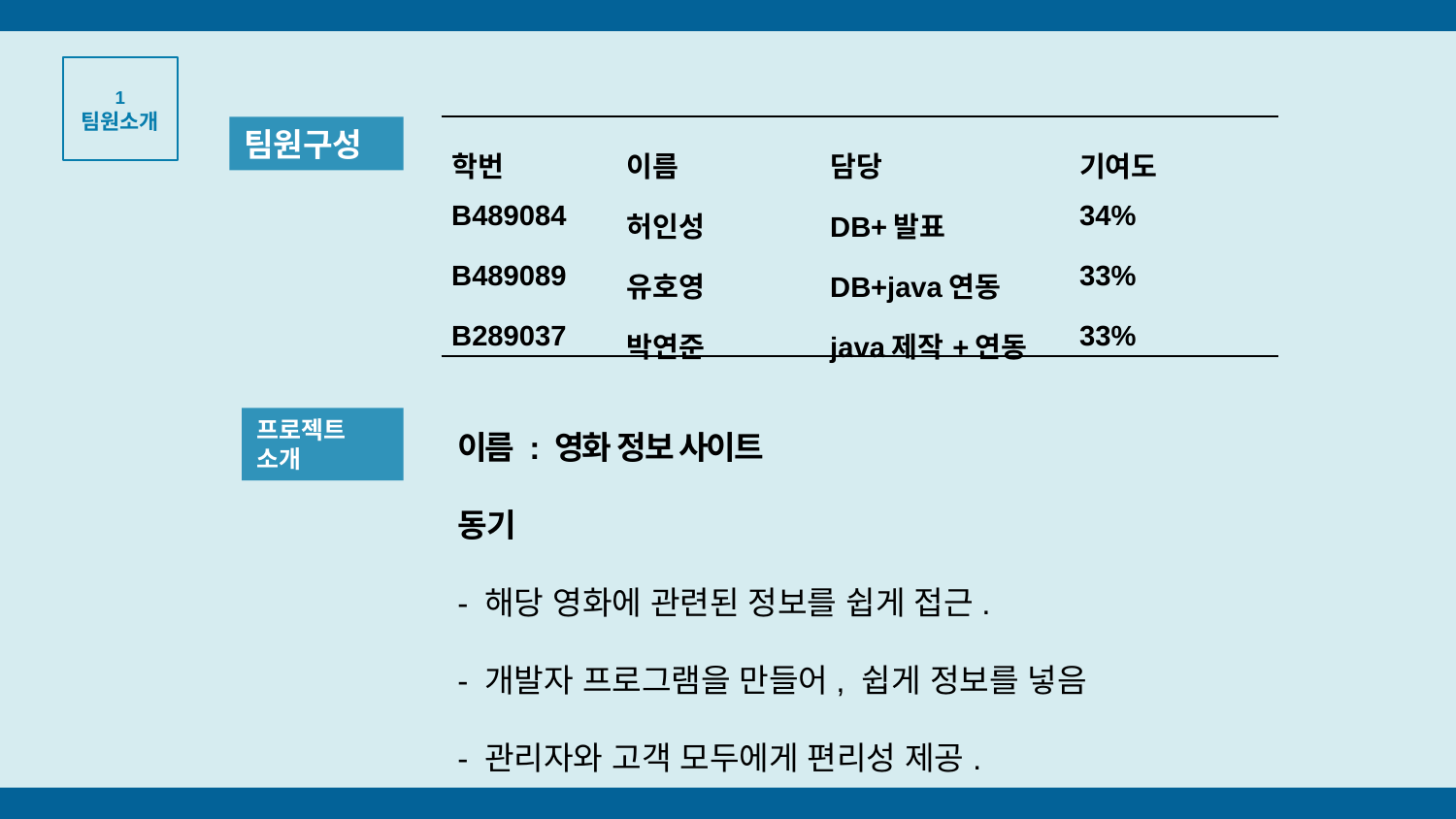

1
팀원소개
| 학번 | 이름 | 담당 | 기여도 |
| --- | --- | --- | --- |
| B489084 | 허인성 | DB+발표 | 34% |
| B489089 | 유호영 | DB+java연동 | 33% |
| B289037 | 박연준 | java제작+연동 | 33% |
팀원구성
프로젝트
소개
이름 : 영화 정보 사이트

동기

- 해당 영화에 관련된 정보를 쉽게 접근.

- 개발자 프로그램을 만들어, 쉽게 정보를 넣음

- 관리자와 고객 모두에게 편리성 제공.